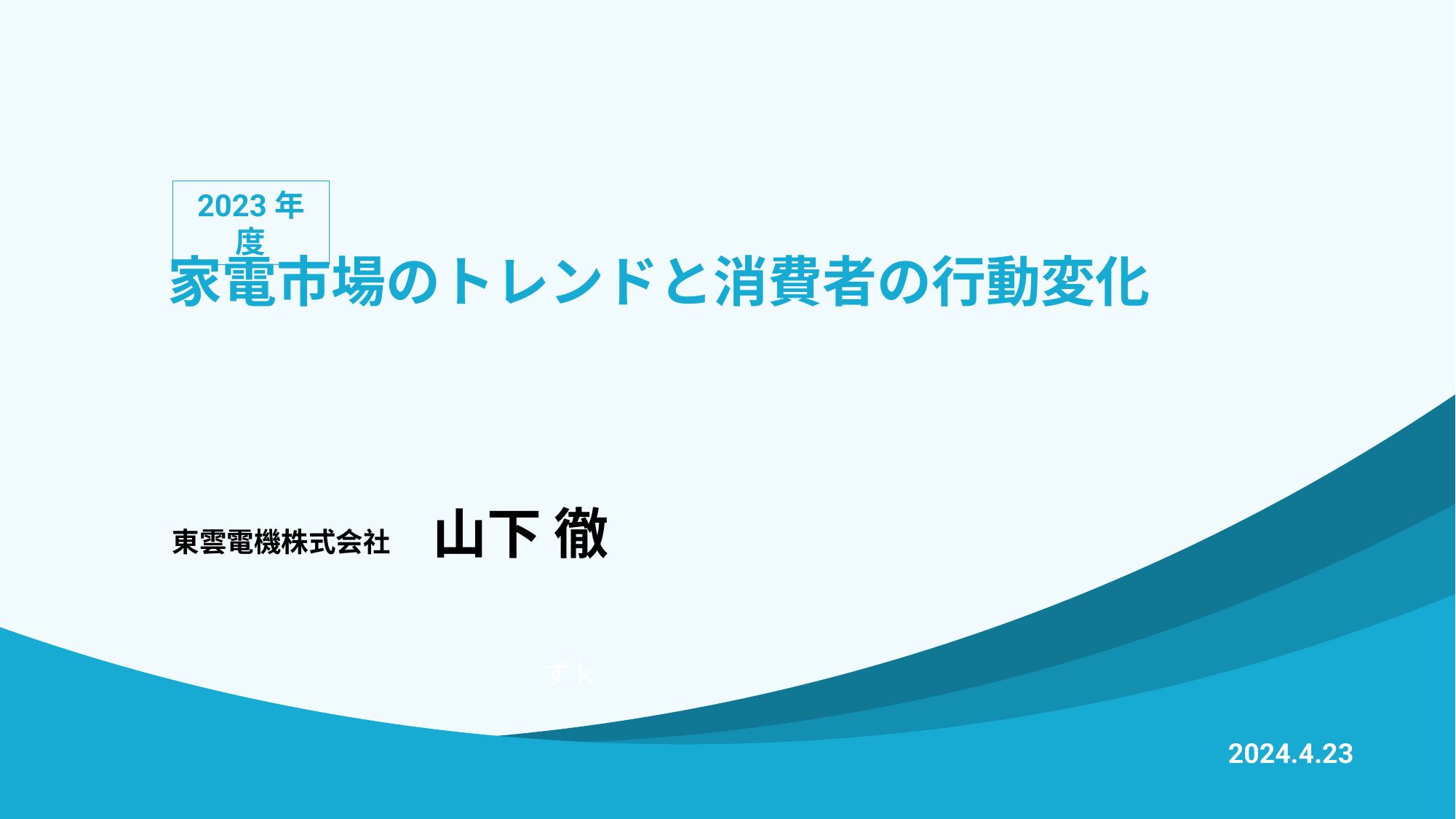

2023年度
家電市場のトレンドと消費者の行動変化

ずｋ

山下 徹
東雲電機株式会社
2024.4.23